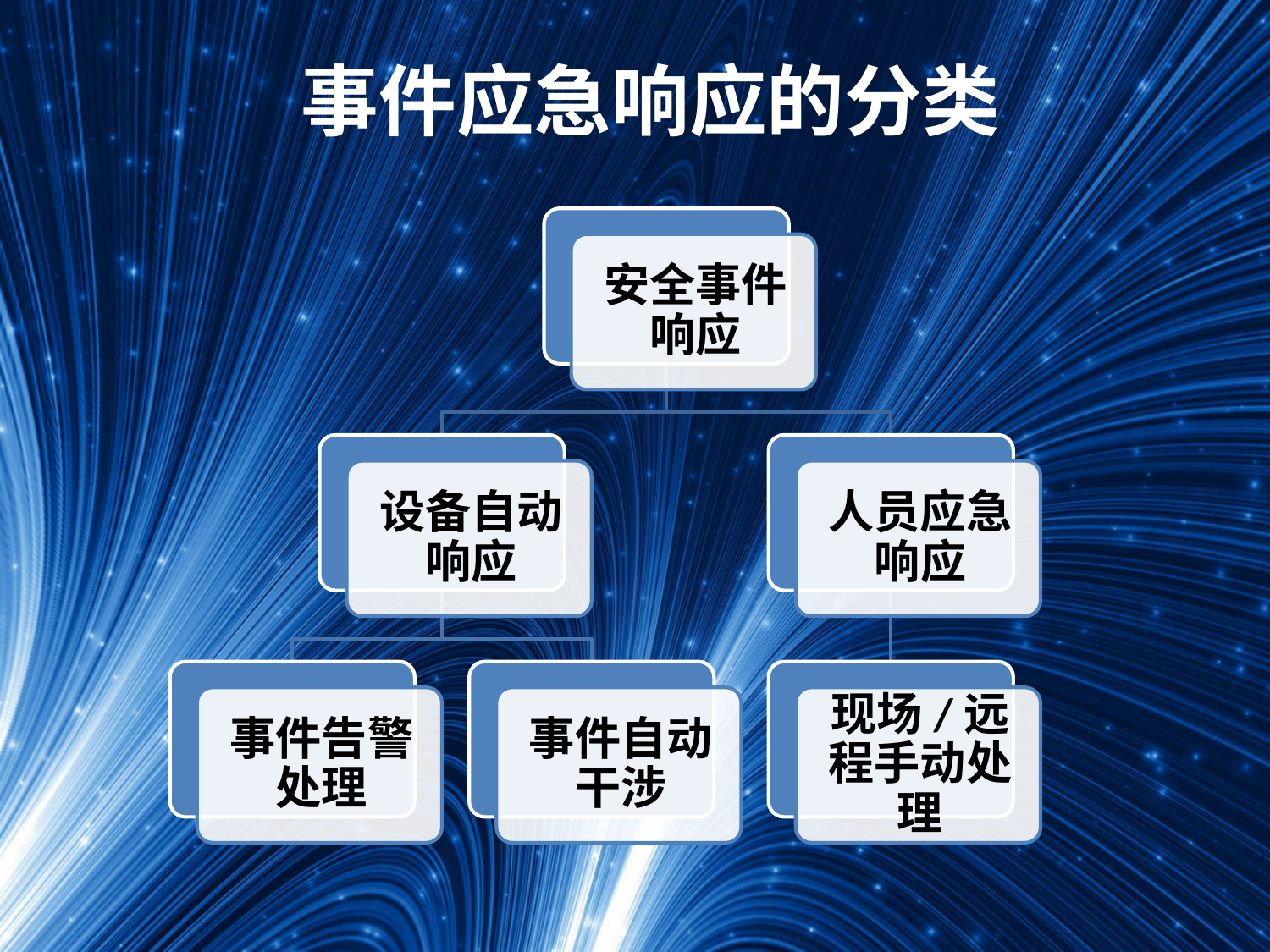

# 事件应急响应的分类
安全事件响应
设备自动响应
事件告警处理
事件自动干涉
人员应急响应
现场/远程手动处理